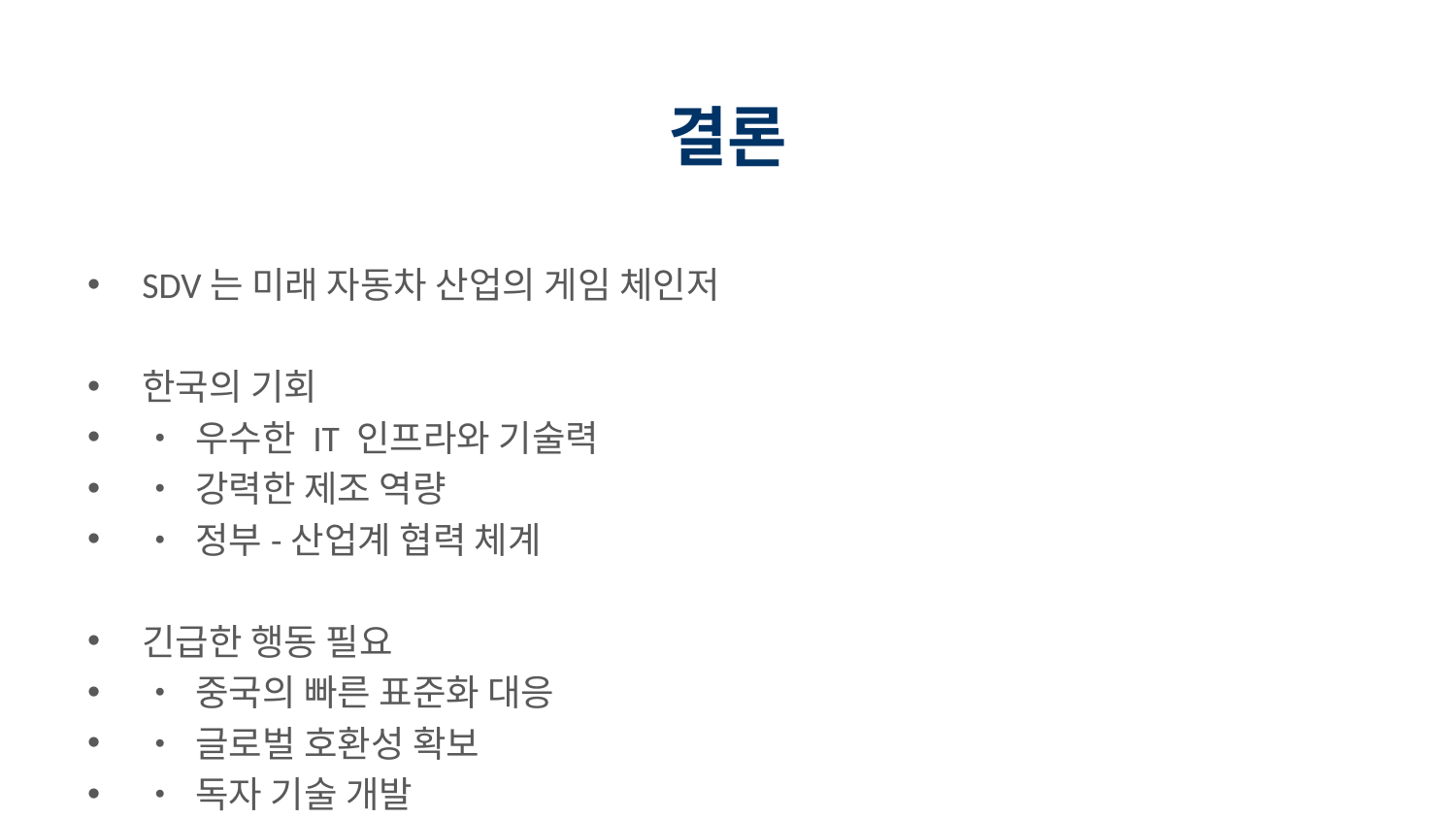

# 결론
SDV는 미래 자동차 산업의 게임 체인저

한국의 기회
• 우수한 IT 인프라와 기술력
• 강력한 제조 역량
• 정부-산업계 협력 체계

긴급한 행동 필요
• 중국의 빠른 표준화 대응
• 글로벌 호환성 확보
• 독자 기술 개발

"SDV 시대의 First Mover가 되기 위한 골든타임"
지금 행동하지 않으면 기회를 놓칩니다.